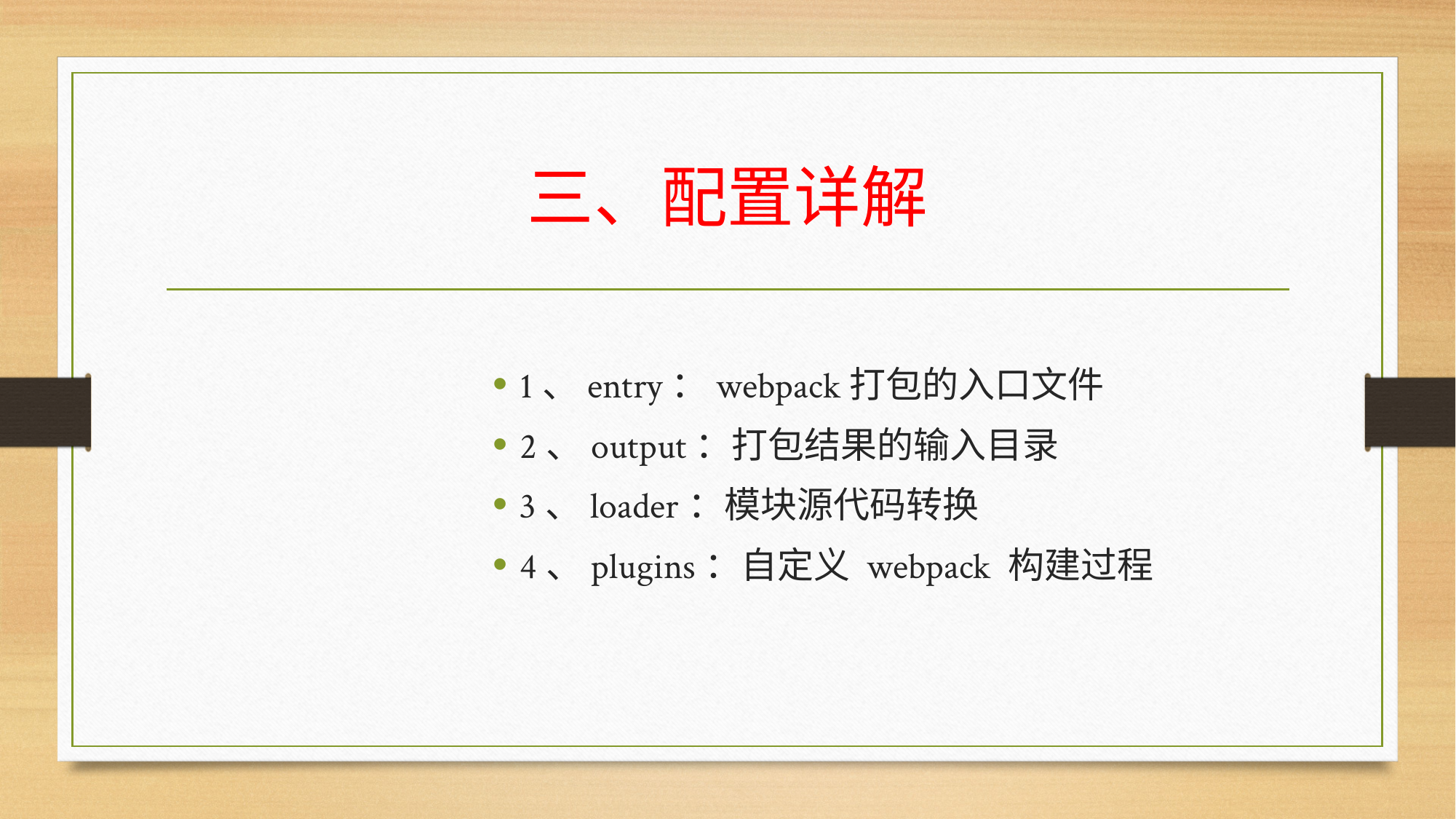

# 三、配置详解

1、entry：webpack打包的入口文件
2、output：打包结果的输入目录
3、loader：模块源代码转换
4、plugins：自定义 webpack 构建过程